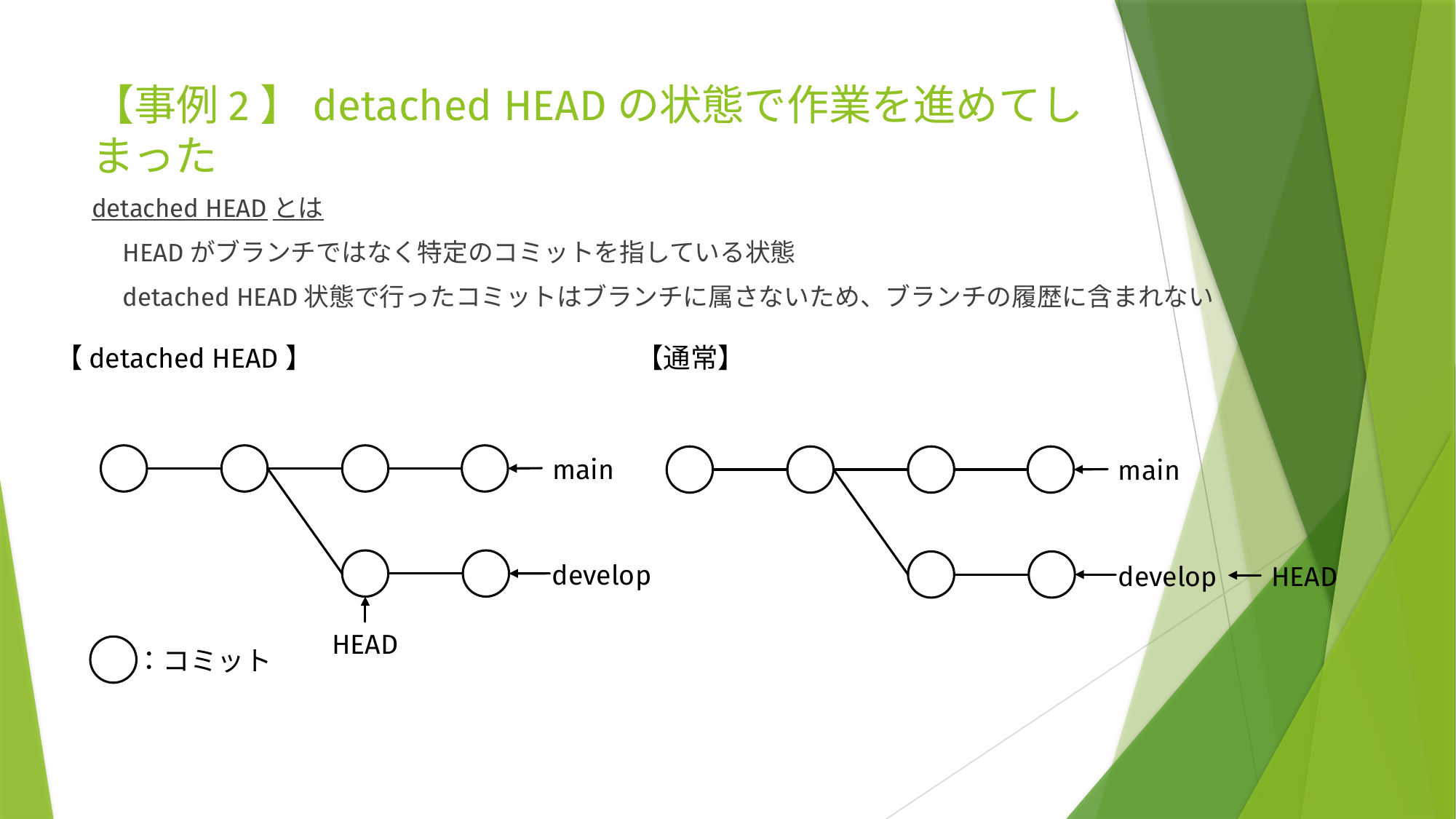

# 【事例2】detached HEADの状態で作業を進めてしまった
detached HEADとは
　HEADがブランチではなく特定のコミットを指している状態
　detached HEAD状態で行ったコミットはブランチに属さないため、ブランチの履歴に含まれない
【detached HEAD】
【通常】

main

main

develop
develop
HEAD
HEAD

：コミット